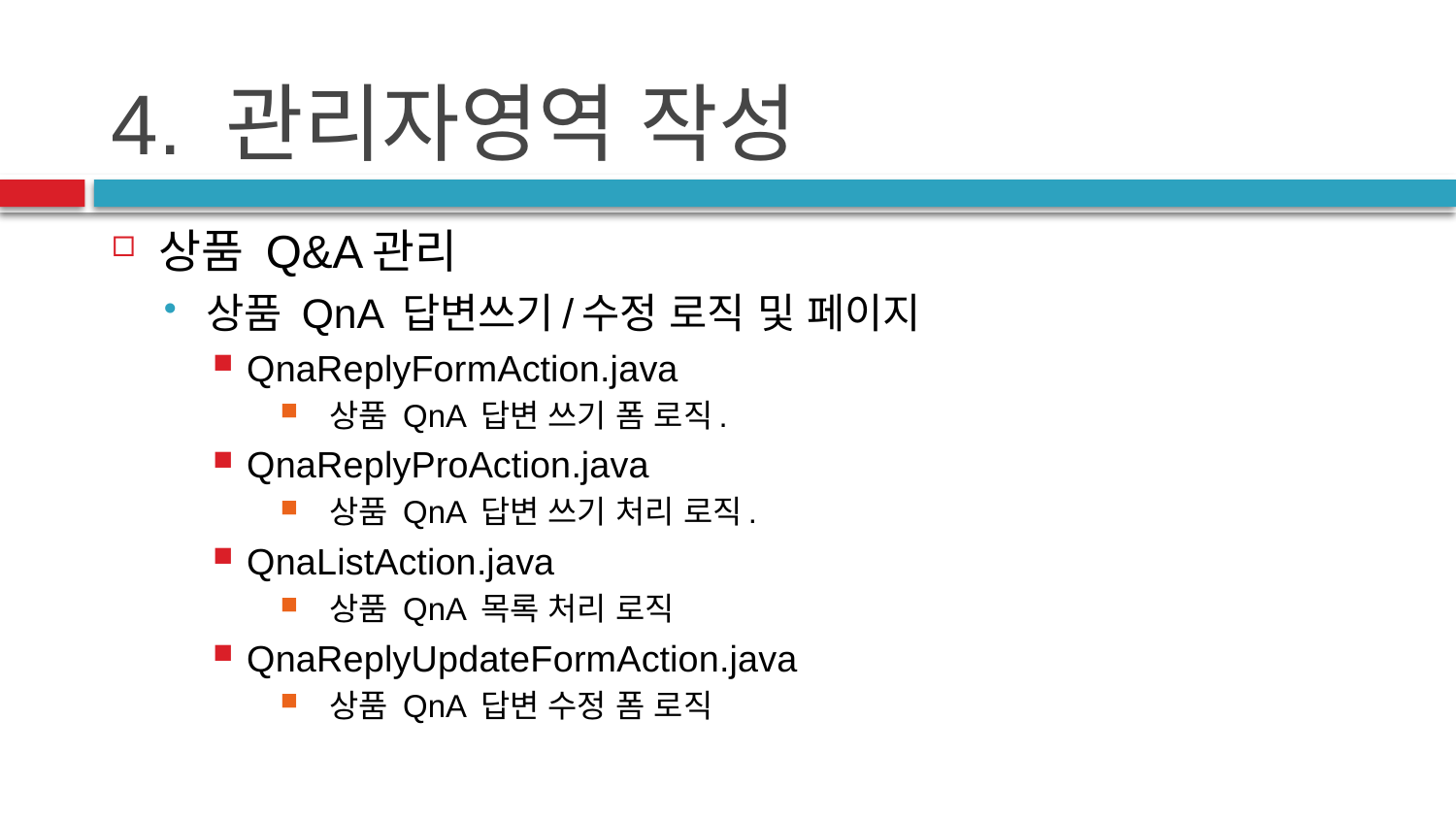

# 4. 관리자영역 작성
상품 Q&A관리
상품 QnA 답변쓰기/수정 로직 및 페이지
QnaReplyFormAction.java
 상품 QnA 답변 쓰기 폼 로직.
QnaReplyProAction.java
 상품 QnA 답변 쓰기 처리 로직.
QnaListAction.java
 상품 QnA 목록 처리 로직
QnaReplyUpdateFormAction.java
 상품 QnA 답변 수정 폼 로직